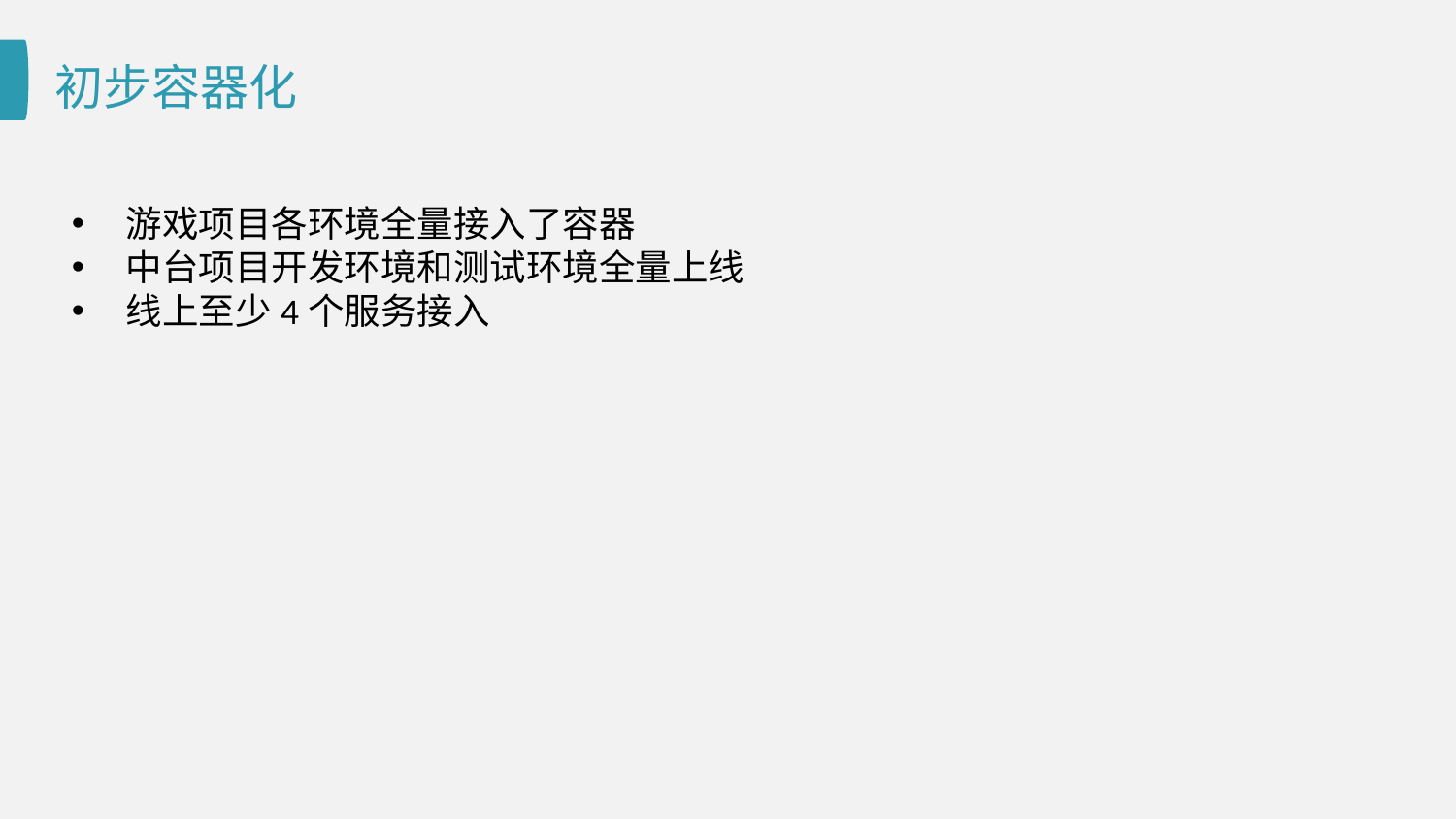

# 初步容器化
游戏项目各环境全量接入了容器
中台项目开发环境和测试环境全量上线
线上至少4个服务接入